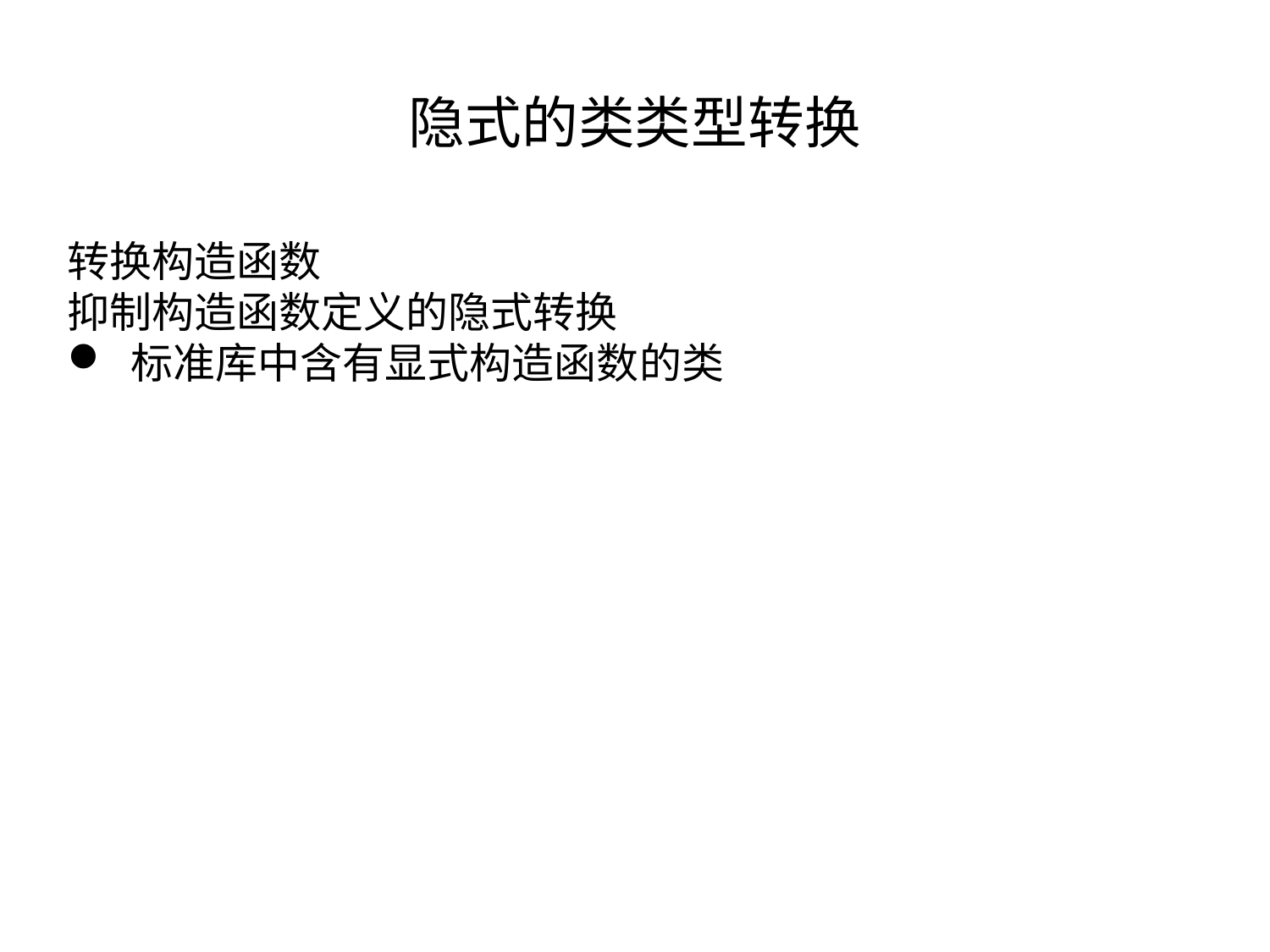

隐式的类类型转换
转换构造函数
抑制构造函数定义的隐式转换
标准库中含有显式构造函数的类